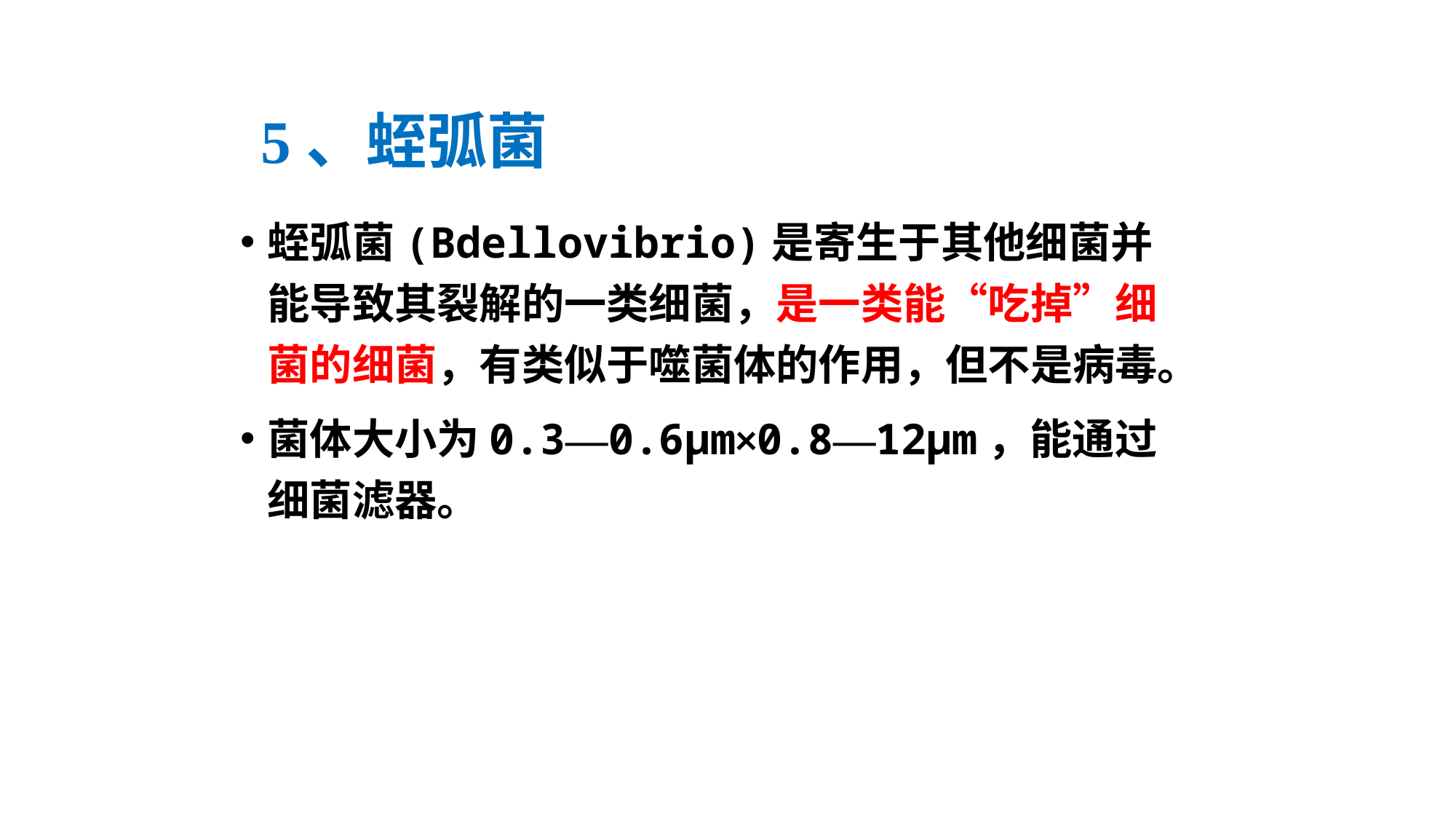

5、蛭弧菌
蛭弧菌(Bdellovibrio)是寄生于其他细菌并能导致其裂解的一类细菌，是一类能“吃掉”细菌的细菌，有类似于噬菌体的作用，但不是病毒。
菌体大小为0.3—0.6μm×0.8—12μm，能通过细菌滤器。